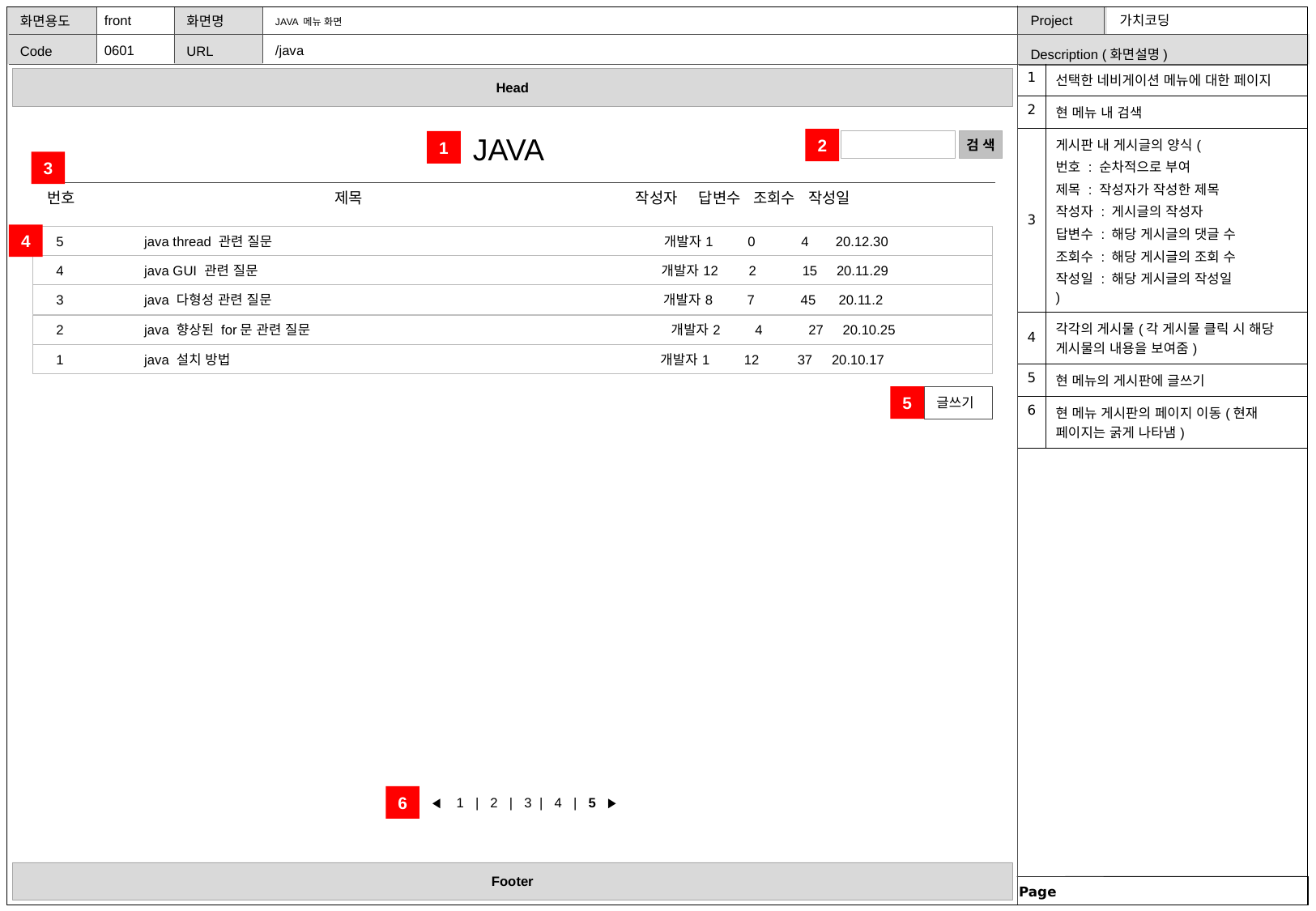

front
JAVA 메뉴 화면
0601
/java
| 1 | 선택한 네비게이션 메뉴에 대한 페이지 |
| --- | --- |
| 2 | 현 메뉴 내 검색 |
| 3 | 게시판 내 게시글의 양식( 번호 : 순차적으로 부여 제목 : 작성자가 작성한 제목 작성자 : 게시글의 작성자 답변수 : 해당 게시글의 댓글 수 조회수 : 해당 게시글의 조회 수 작성일 : 해당 게시글의 작성일 ) |
| 4 | 각각의 게시물(각 게시물 클릭 시 해당 게시물의 내용을 보여줌) |
| 5 | 현 메뉴의 게시판에 글쓰기 |
| 6 | 현 메뉴 게시판의 페이지 이동(현재 페이지는 굵게 나타냄) |
JAVA
2

검 색
1
3
번호                                                             제목                                                                작성자     답변수   조회수   작성일
4
   5                     java thread 관련 질문                                                                                                      개발자1         0            4       20.12.30
   4                     java GUI 관련 질문                                                                                                         개발자12        2            15     20.11.29
   3                     java 다형성 관련 질문                                                                                                      개발자8         7            45      20.11.2
   2                     java 향상된 for문 관련 질문                                                                                              개발자2         4            27     20.10.25
   1                     java 설치 방법                                                                                                                개발자1         12          37     20.10.17
글쓰기
5
6
◀    1   |   2   |   3  |   4   |   5   ▶